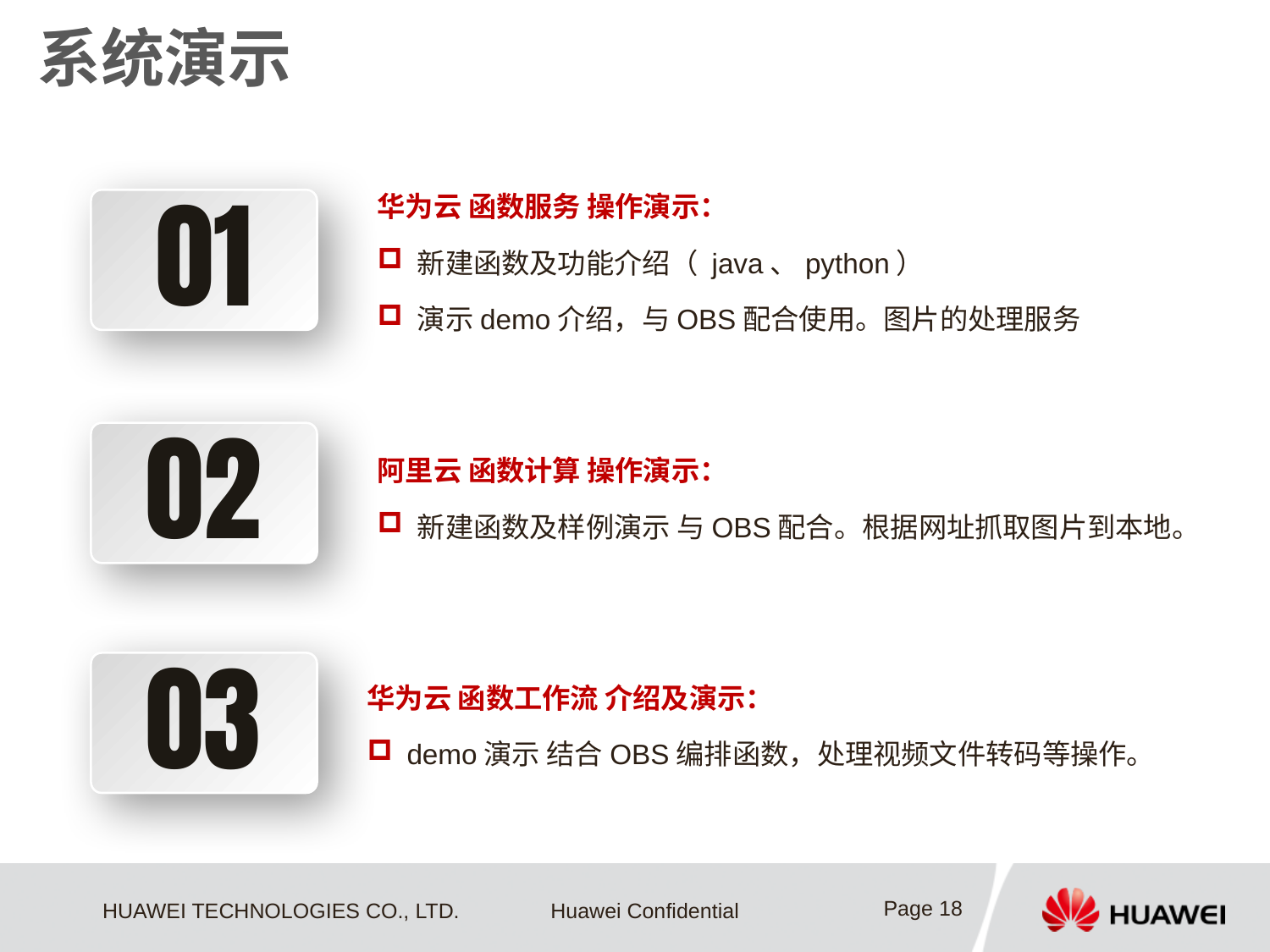

# 系统演示
华为云 函数服务 操作演示：
新建函数及功能介绍（ java、python）
演示demo介绍，与OBS配合使用。图片的处理服务
01

02

阿里云 函数计算 操作演示：
新建函数及样例演示 与OBS配合。根据网址抓取图片到本地。
03

华为云 函数工作流 介绍及演示：
demo演示 结合OBS编排函数，处理视频文件转码等操作。

Page 18